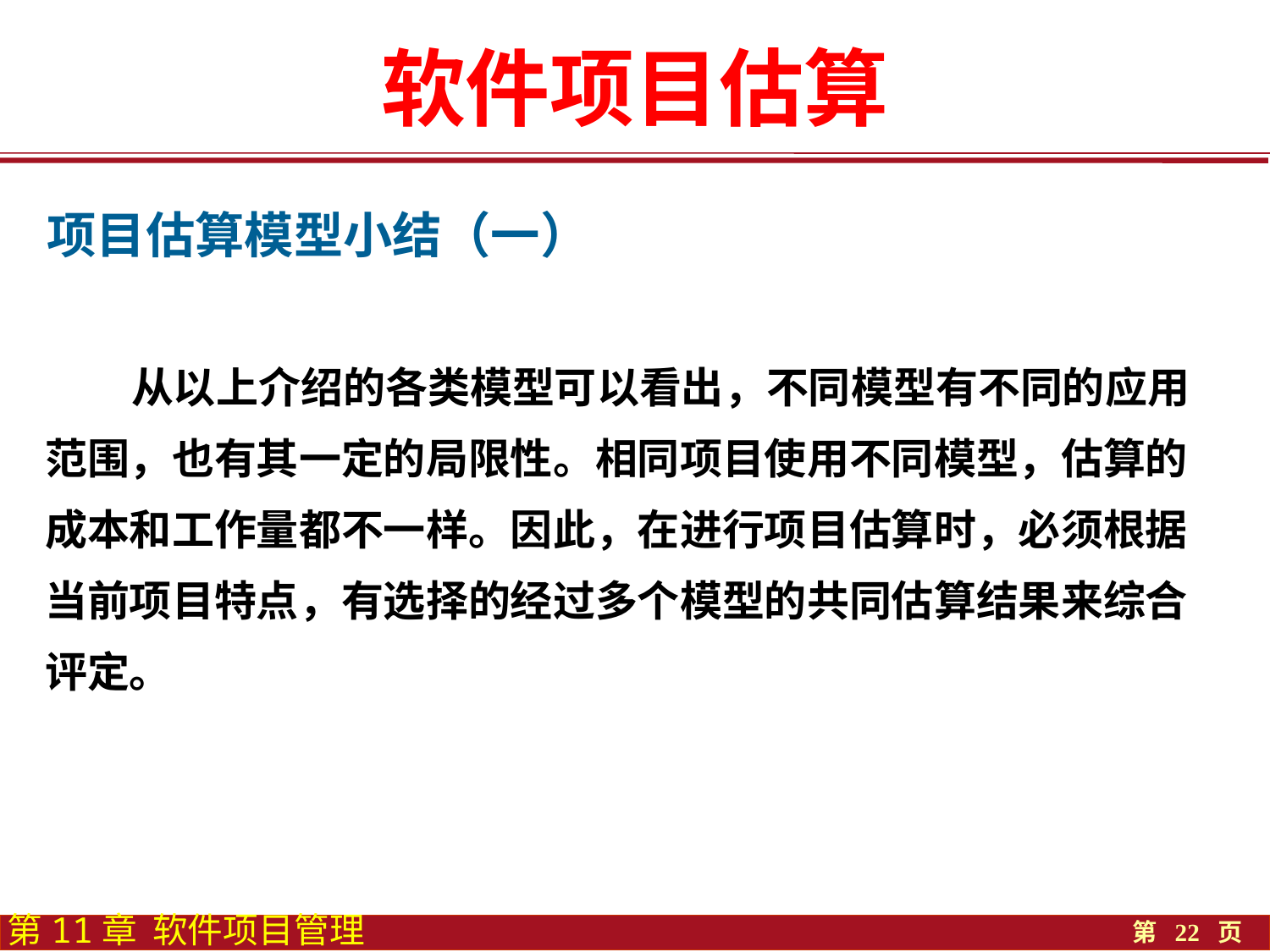

软件项目估算
项目估算模型小结（一）
        从以上介绍的各类模型可以看出，不同模型有不同的应用范围，也有其一定的局限性。相同项目使用不同模型，估算的成本和工作量都不一样。因此，在进行项目估算时，必须根据当前项目特点，有选择的经过多个模型的共同估算结果来综合评定。